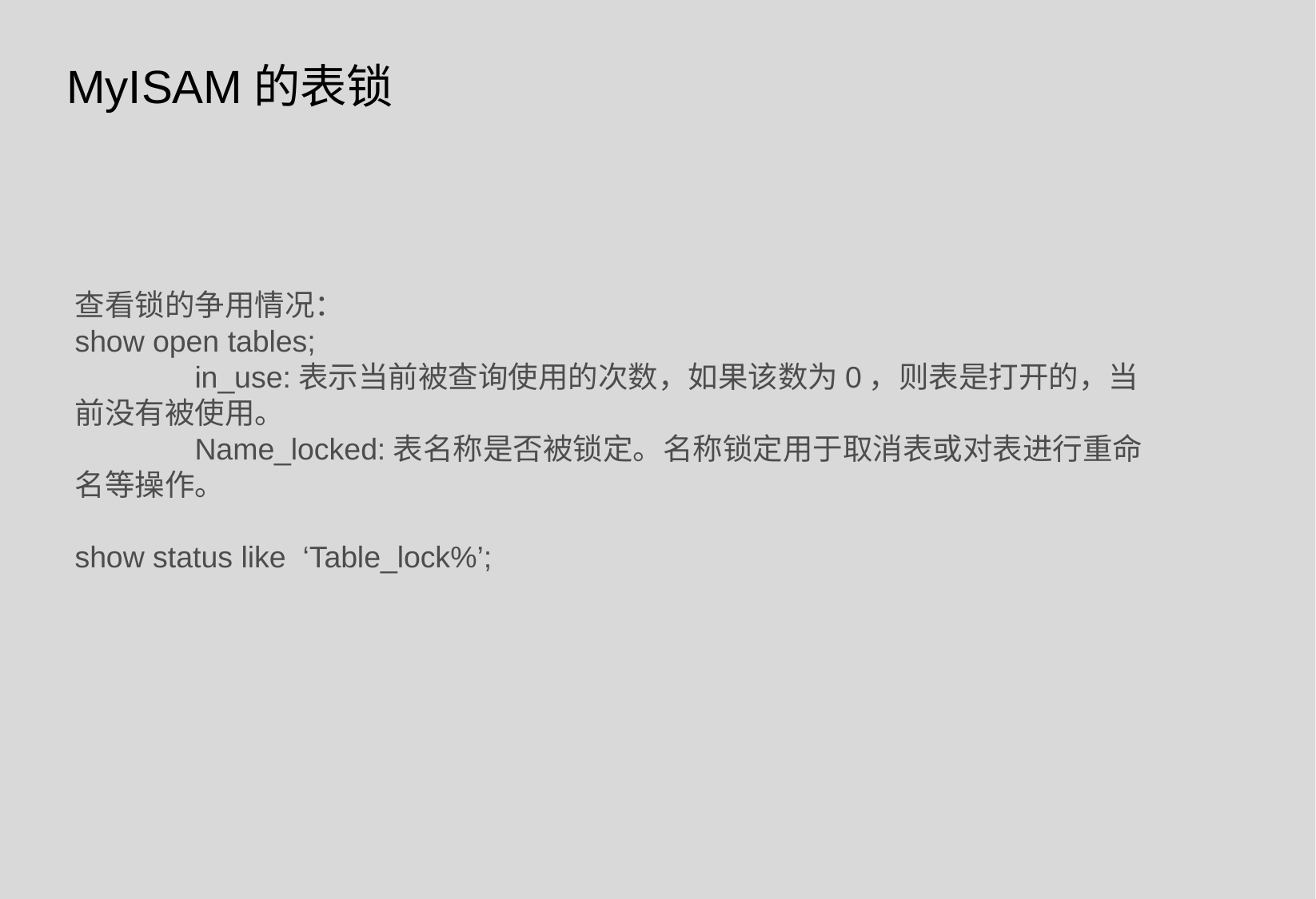

MyISAM的表锁
查看锁的争用情况：
show open tables;
	in_use:表示当前被查询使用的次数，如果该数为0，则表是打开的，当前没有被使用。
	Name_locked:表名称是否被锁定。名称锁定用于取消表或对表进行重命名等操作。

show status like  ‘Table_lock%’;